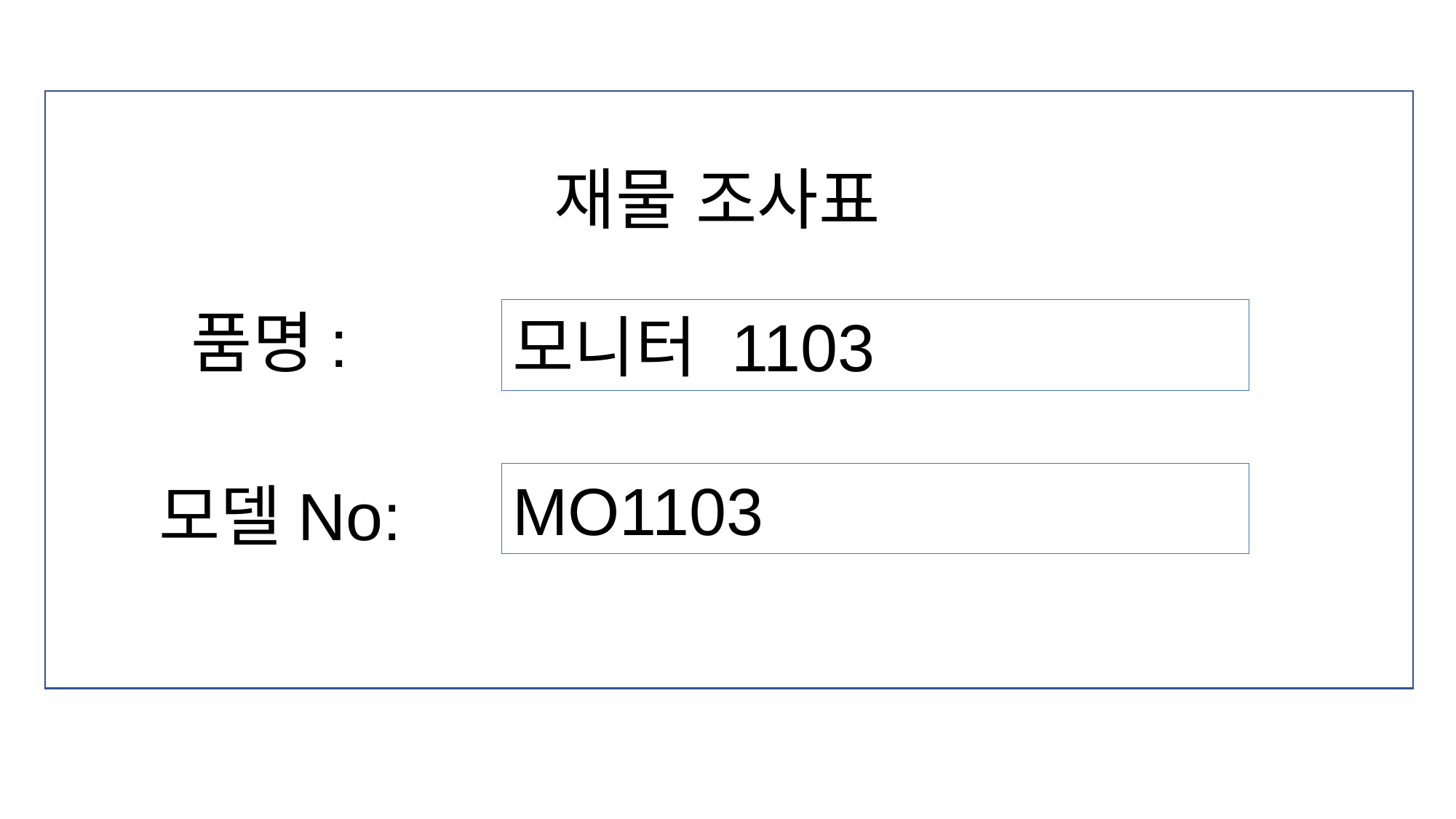

재물 조사표
품명:
모니터 1103
MO1103
모델No: